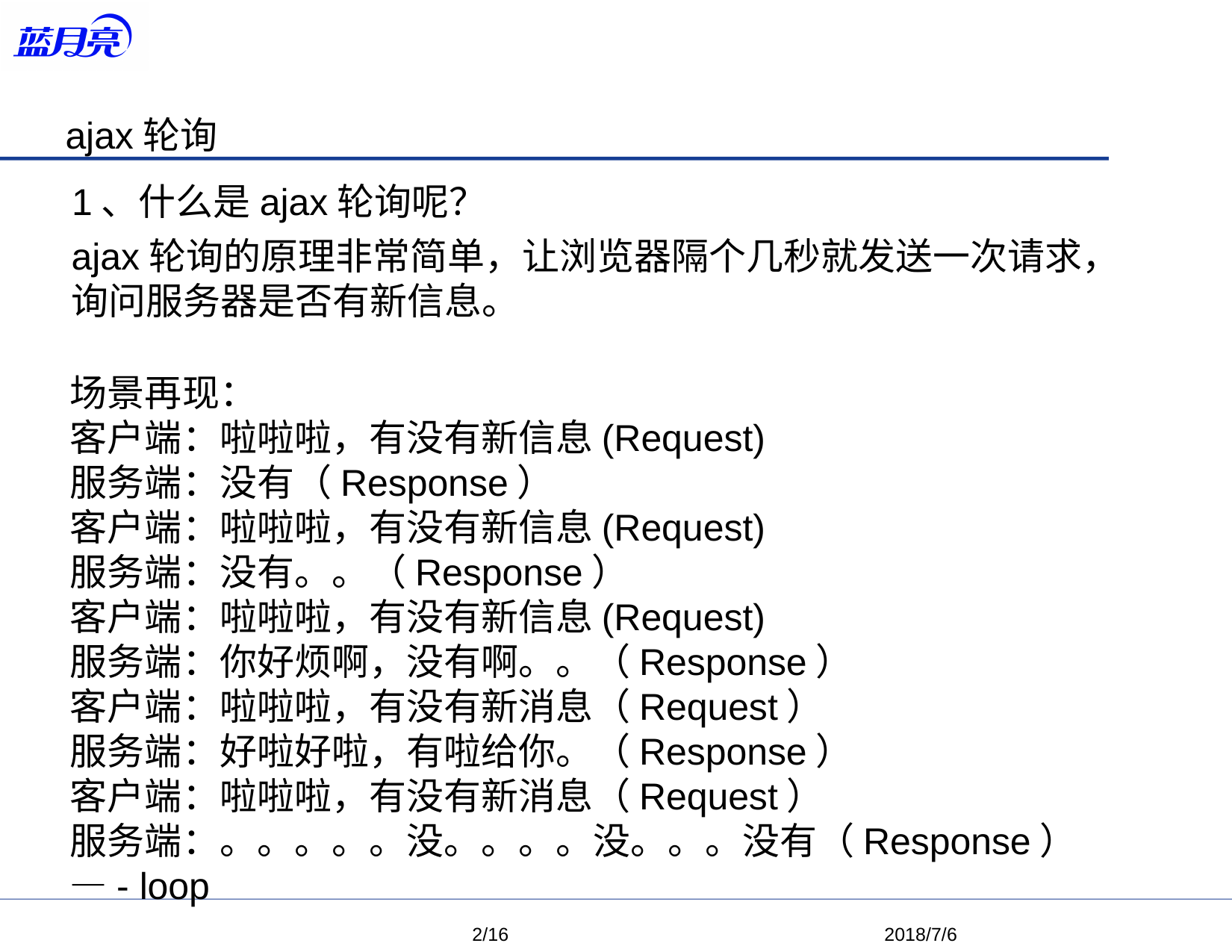

ajax轮询
1、什么是ajax轮询呢？
ajax轮询的原理非常简单，让浏览器隔个几秒就发送一次请求，询问服务器是否有新信息。
场景再现：
客户端：啦啦啦，有没有新信息(Request)
服务端：没有（Response）
客户端：啦啦啦，有没有新信息(Request)
服务端：没有。。（Response）
客户端：啦啦啦，有没有新信息(Request)
服务端：你好烦啊，没有啊。。（Response）
客户端：啦啦啦，有没有新消息（Request）
服务端：好啦好啦，有啦给你。（Response）
客户端：啦啦啦，有没有新消息（Request）
服务端：。。。。。没。。。。没。。。没有（Response） —- loop
 2/16
  2018/7/6